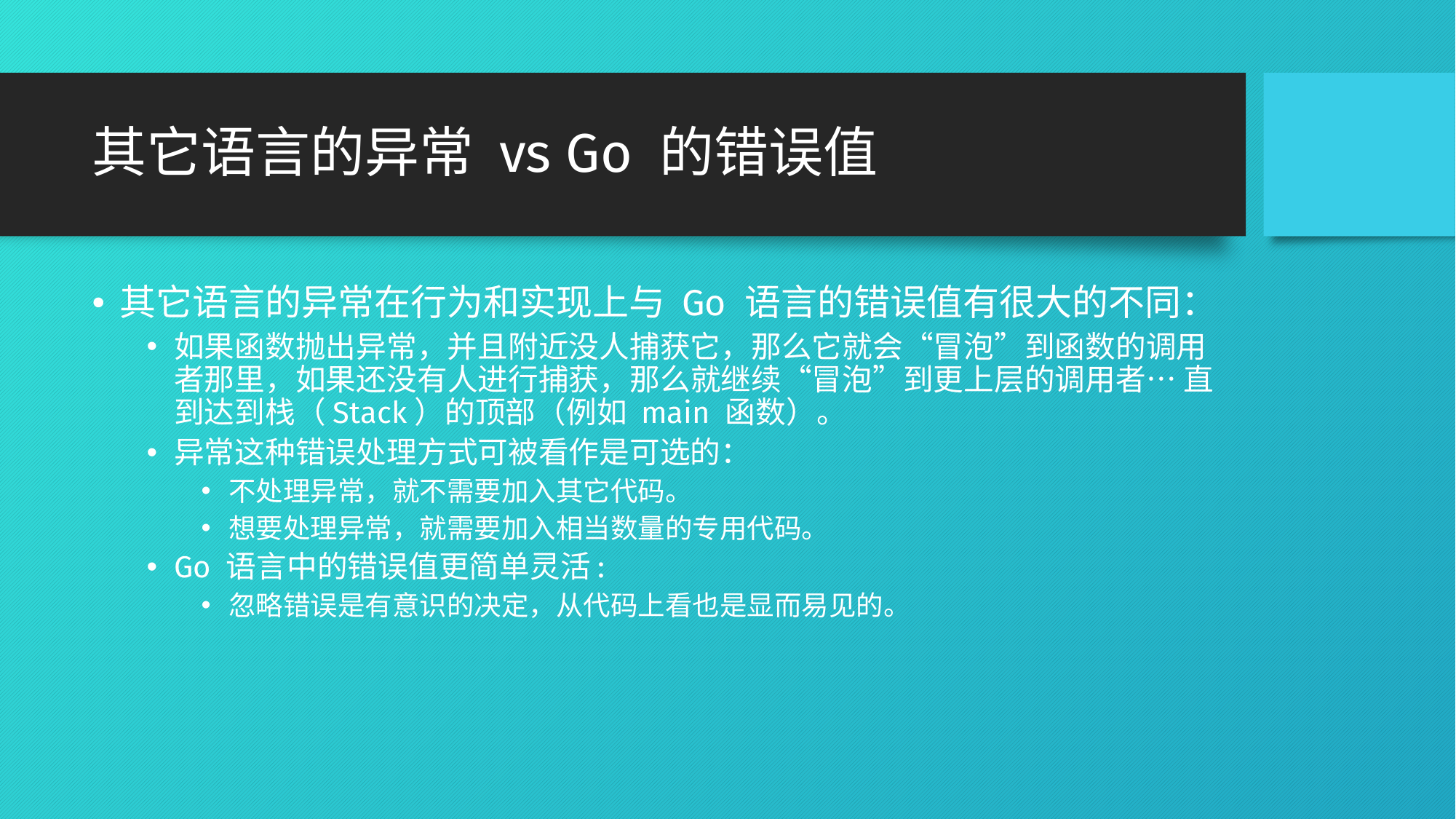

# 其它语言的异常 vs Go 的错误值
其它语言的异常在行为和实现上与 Go 语言的错误值有很大的不同：
如果函数抛出异常，并且附近没人捕获它，那么它就会“冒泡”到函数的调用者那里，如果还没有人进行捕获，那么就继续“冒泡”到更上层的调用者… 直到达到栈（Stack）的顶部（例如 main 函数）。
异常这种错误处理方式可被看作是可选的：
不处理异常，就不需要加入其它代码。
想要处理异常，就需要加入相当数量的专用代码。
Go 语言中的错误值更简单灵活:
忽略错误是有意识的决定，从代码上看也是显而易见的。